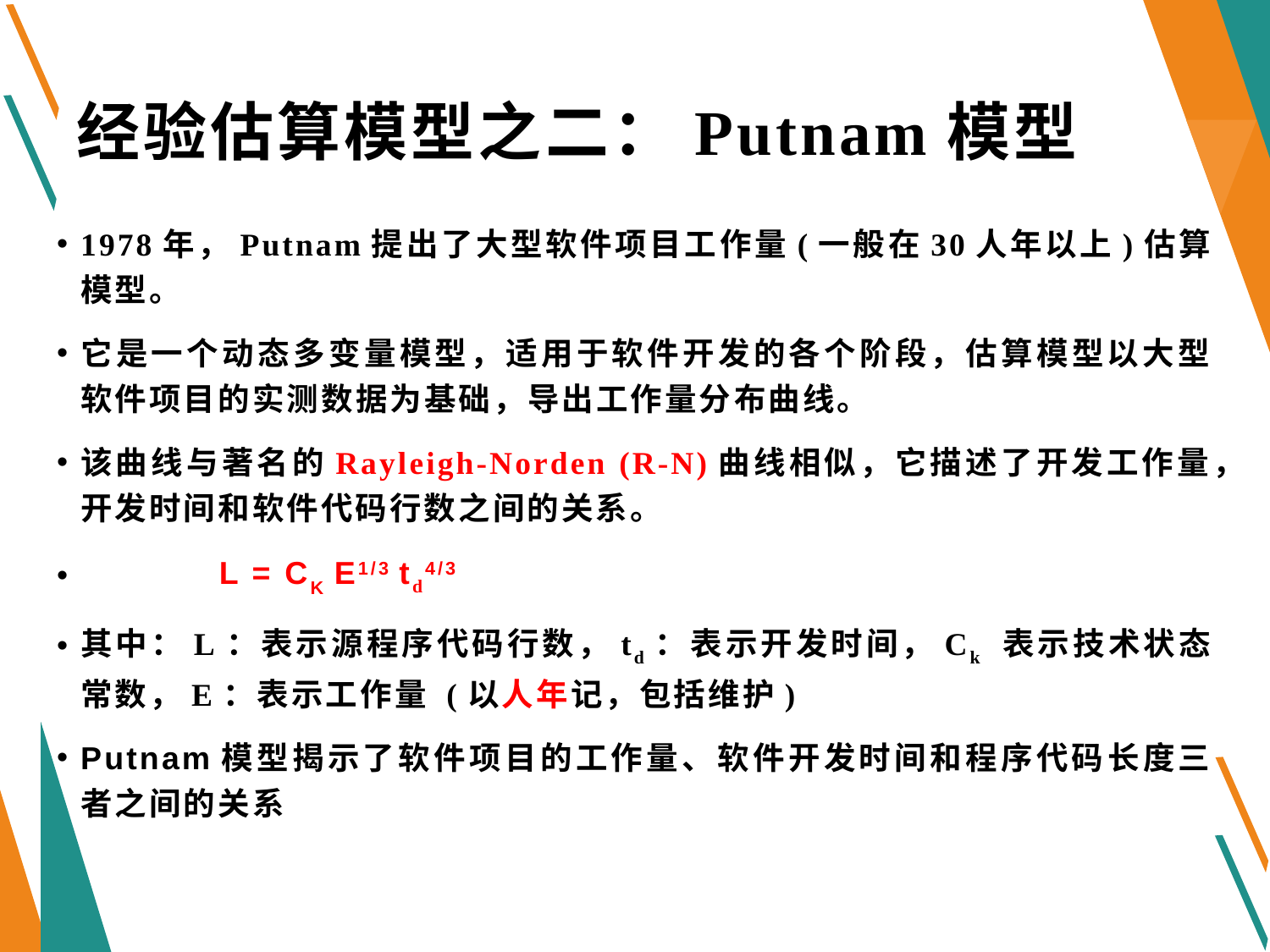

# 经验估算模型之二：Putnam模型
1978年，Putnam提出了大型软件项目工作量(一般在30人年以上)估算模型。
它是一个动态多变量模型，适用于软件开发的各个阶段，估算模型以大型软件项目的实测数据为基础，导出工作量分布曲线。
该曲线与著名的Rayleigh-Norden (R-N)曲线相似，它描述了开发工作量，开发时间和软件代码行数之间的关系。
            L = CK E1/3 td4/3
其中：L：表示源程序代码行数，td：表示开发时间，Ck 表示技术状态常数，E：表示工作量 (以人年记，包括维护)
Putnam模型揭示了软件项目的工作量、软件开发时间和程序代码长度三者之间的关系